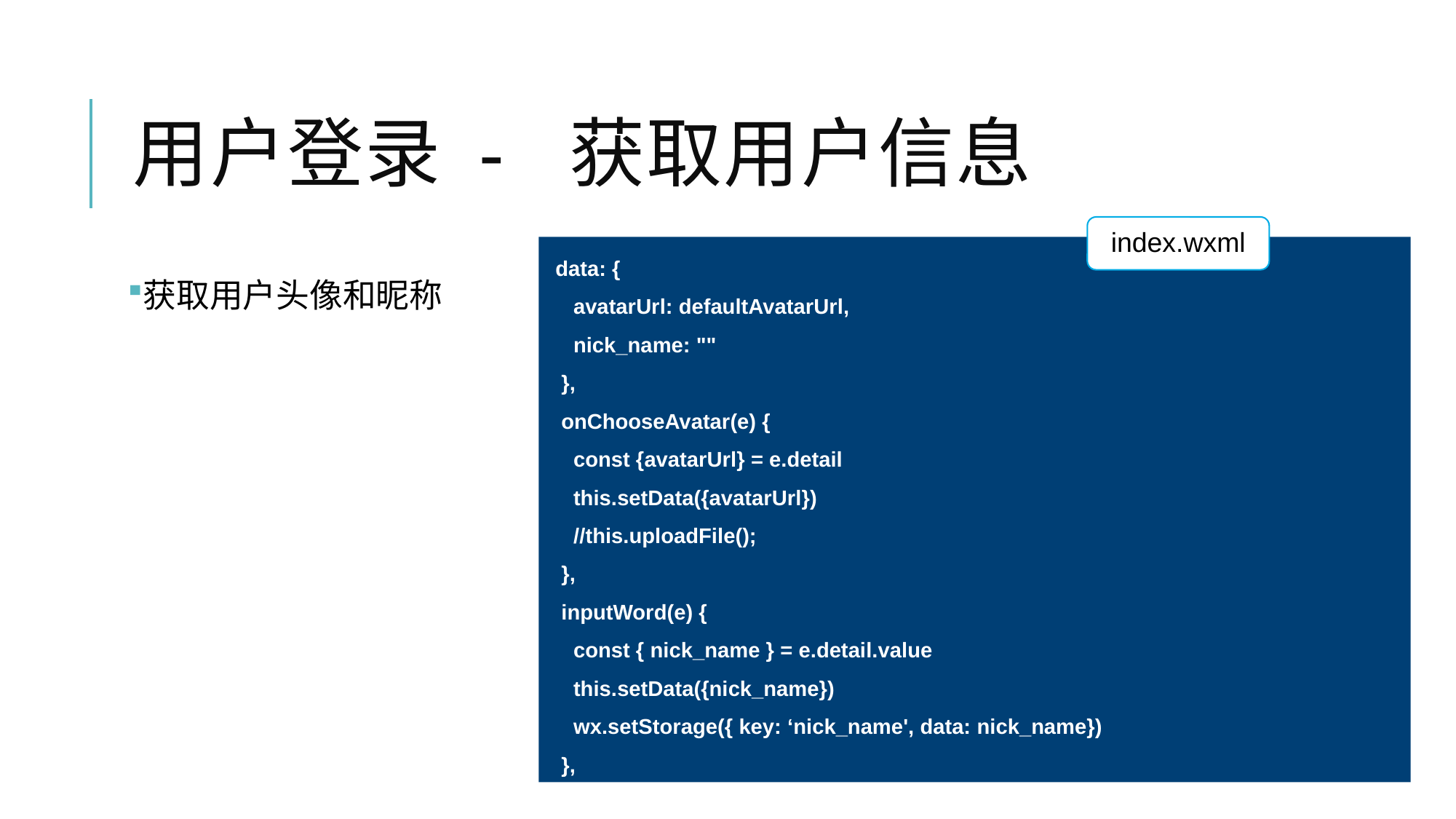

# 用户登录 -  获取用户信息
index.wxml
 data: {
    avatarUrl: defaultAvatarUrl,
    nick_name: ""
  },
  onChooseAvatar(e) {
    const {avatarUrl} = e.detail
    this.setData({avatarUrl})
    //this.uploadFile();
  },
  inputWord(e) {
    const { nick_name } = e.detail.value
    this.setData({nick_name})
    wx.setStorage({ key: ‘nick_name', data: nick_name})
  },
获取用户头像和昵称